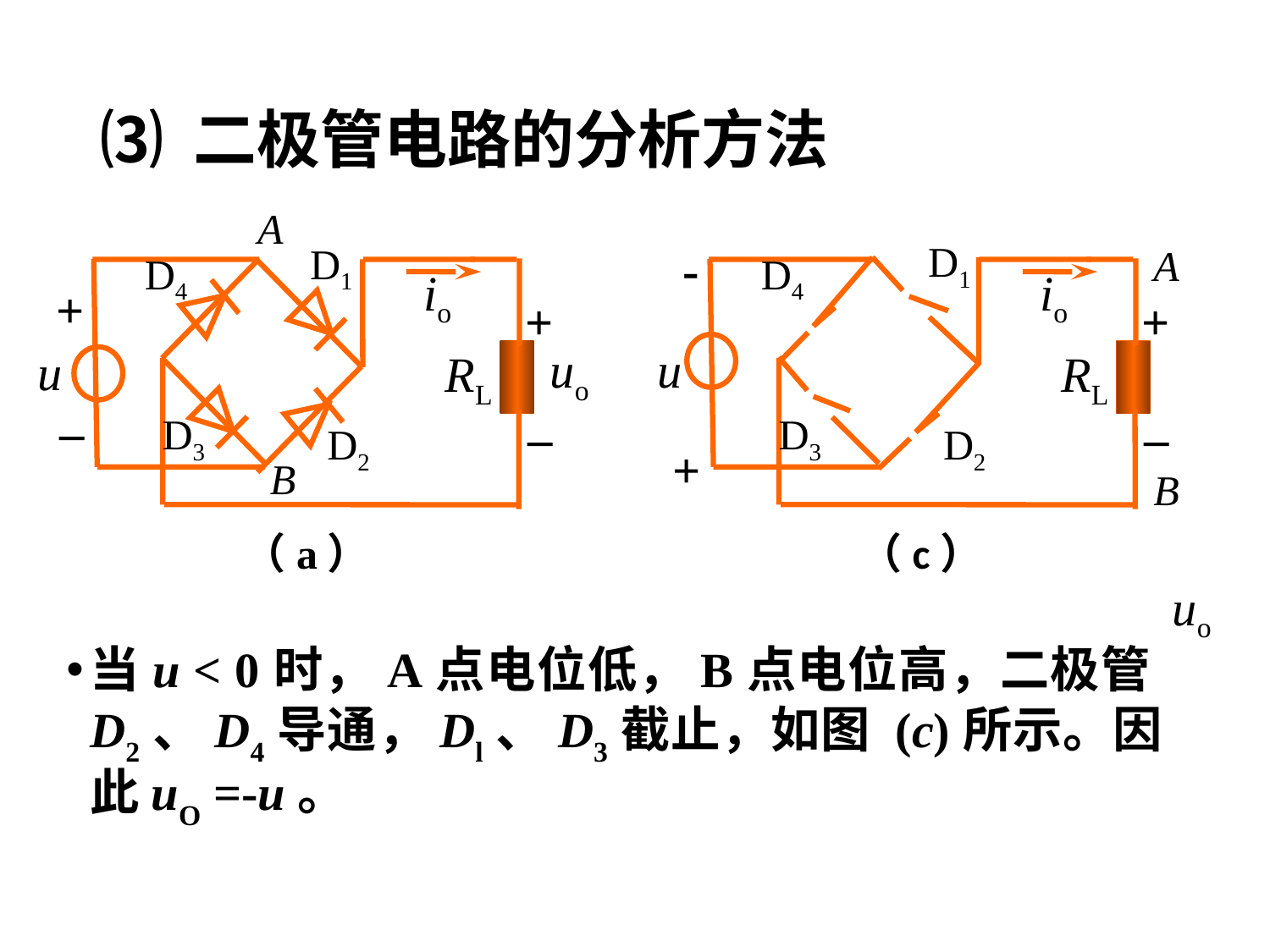

# ⑶ 二极管电路的分析方法
A
 D1
D4

io

+

+

u
uo
RL

_
_

D3

D2
B

（a）
 D1
-
A
D4

io

+
u
RL

_
D3

D2
+
B

（c）

uo
当u < 0时，A点电位低，B点电位高，二极管D2、D4导通，Dl、D3截止，如图 (c)所示。因此uO =-u。